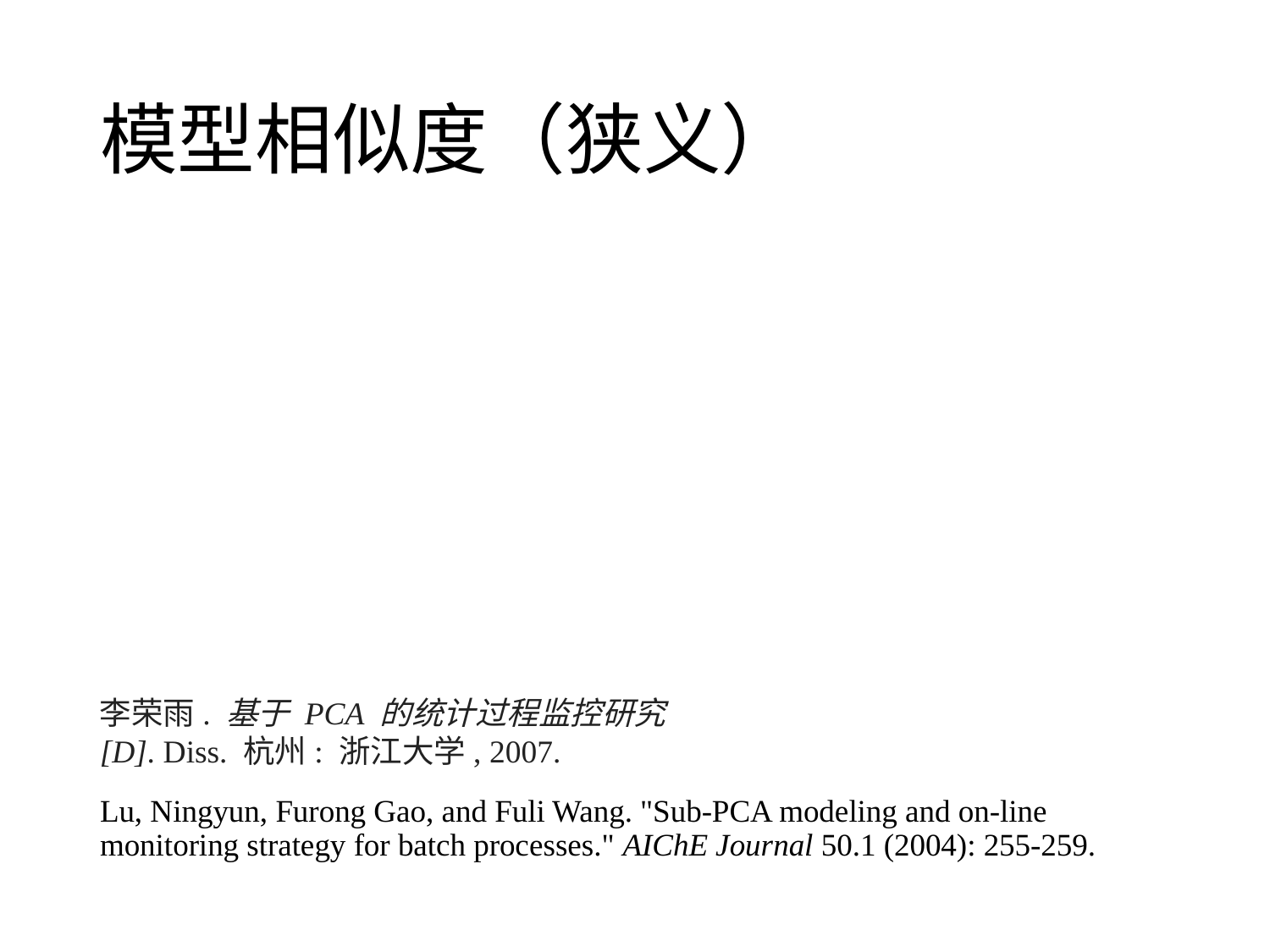

# 模型相似度（狭义）
李荣雨. 基于 PCA 的统计过程监控研究 [D]. Diss. 杭州: 浙江大学, 2007.
Lu, Ningyun, Furong Gao, and Fuli Wang. "Sub‐PCA modeling and on‐line monitoring strategy for batch processes." AIChE Journal 50.1 (2004): 255-259.